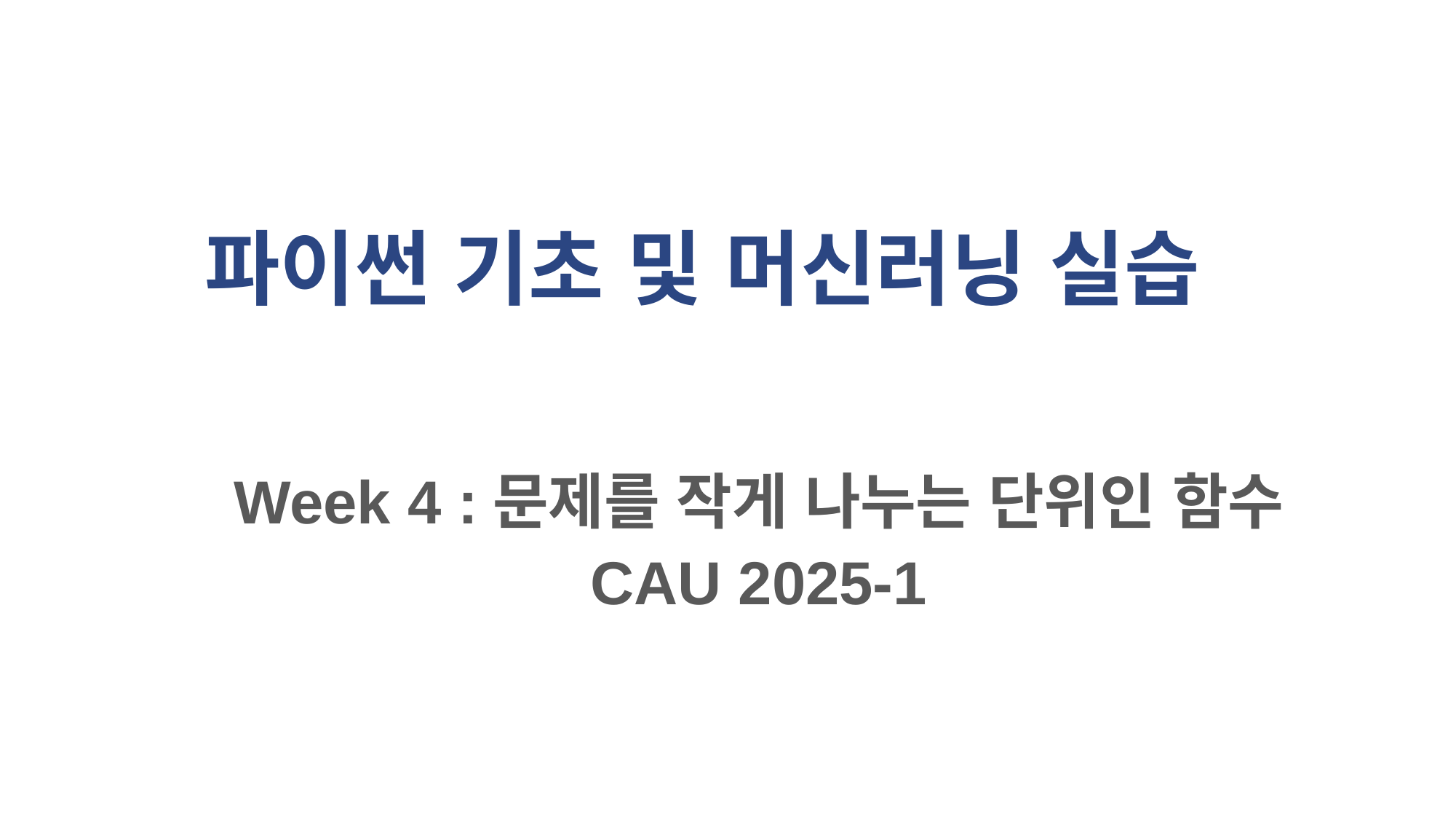

# 파이썬 기초 및 머신러닝 실습
Week 4 :문제를 작게 나누는 단위인 함수
CAU 2025-1